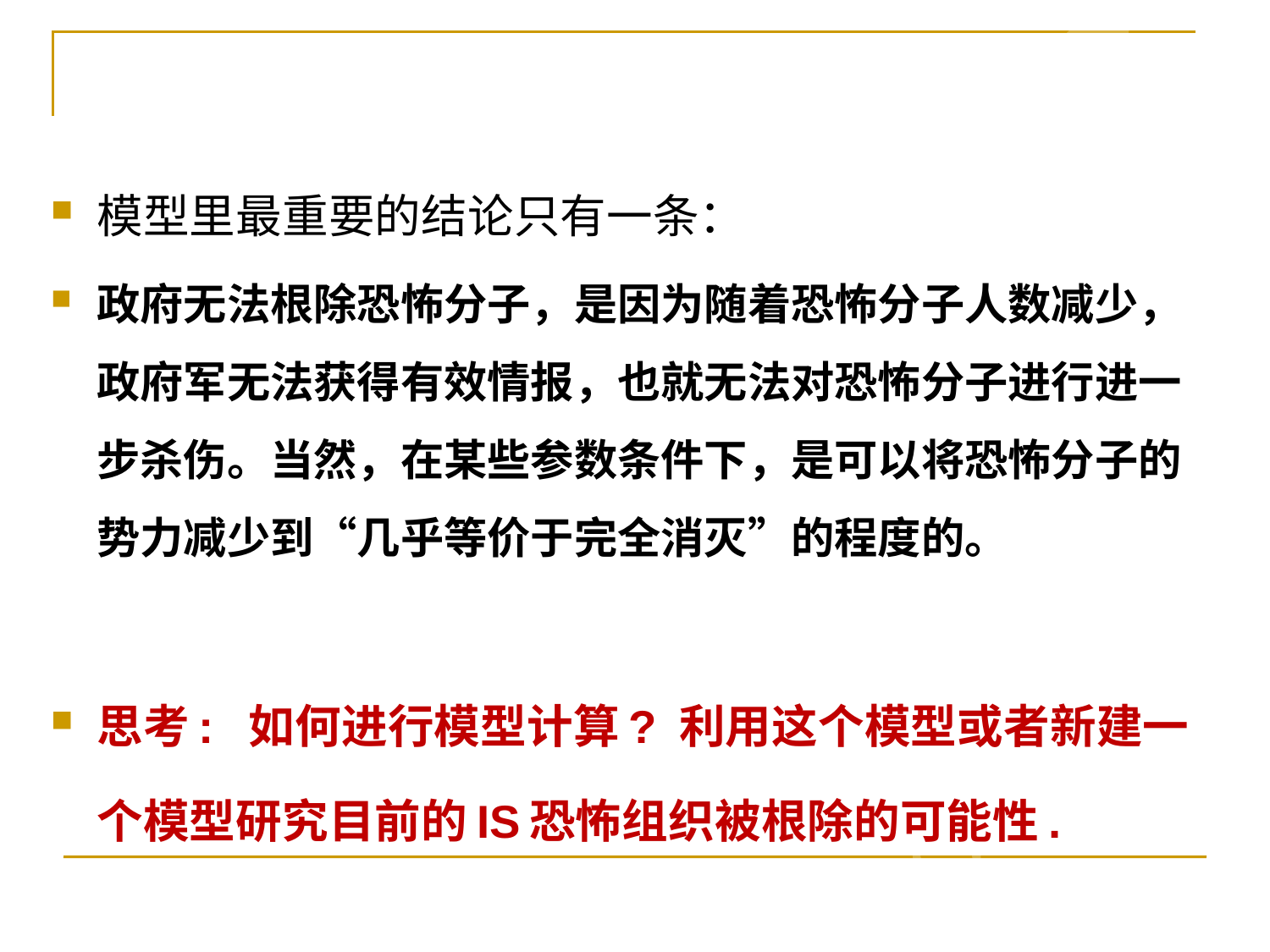

#
模型里最重要的结论只有一条：
政府无法根除恐怖分子，是因为随着恐怖分子人数减少，政府军无法获得有效情报，也就无法对恐怖分子进行进一步杀伤。当然，在某些参数条件下，是可以将恐怖分子的势力减少到“几乎等价于完全消灭”的程度的。

思考:  如何进行模型计算? 利用这个模型或者新建一个模型研究目前的IS恐怖组织被根除的可能性.